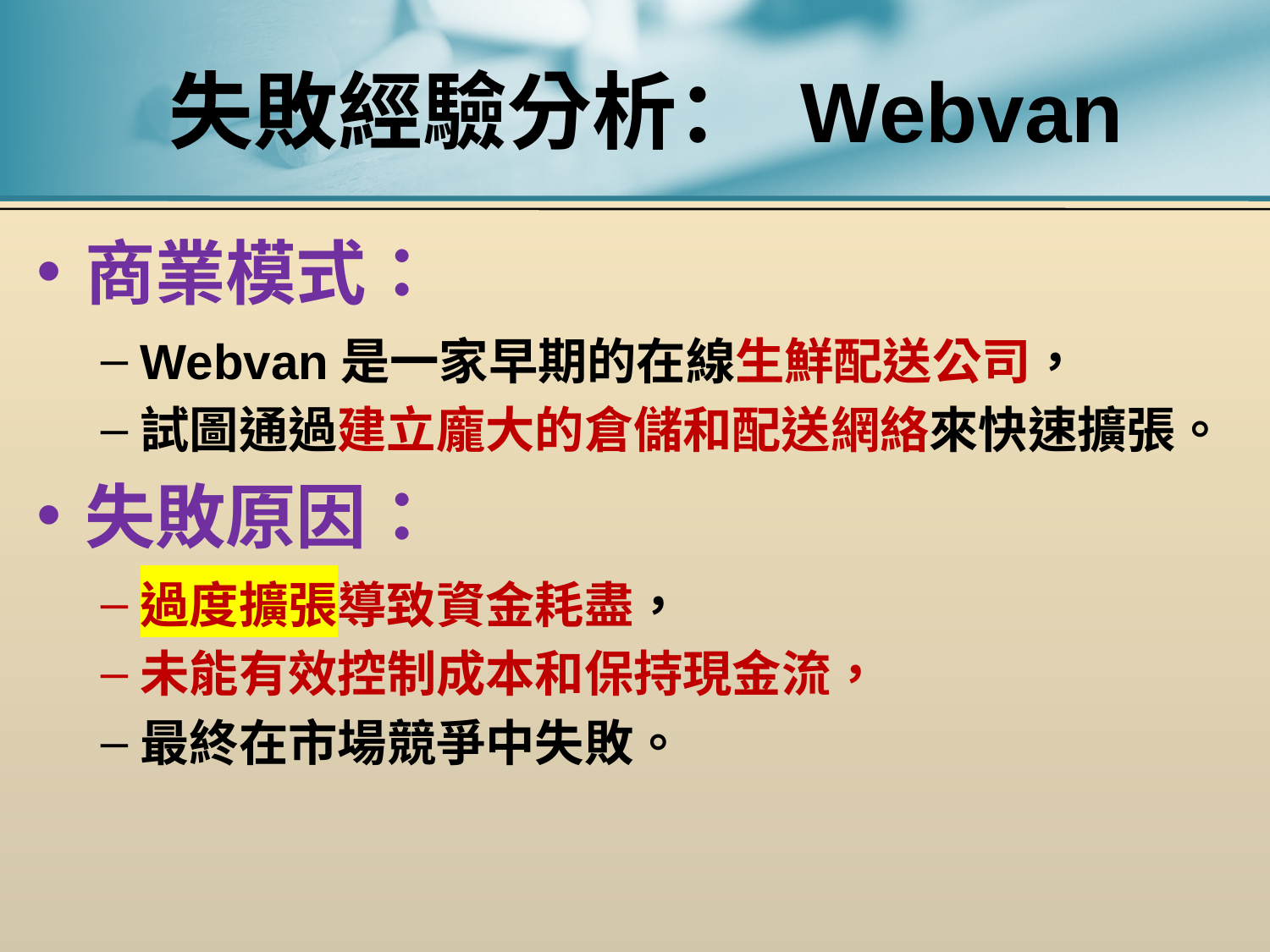

# 失敗經驗分析： Webvan
商業模式：
Webvan是一家早期的在線生鮮配送公司，
試圖通過建立龐大的倉儲和配送網絡來快速擴張。
失敗原因：
過度擴張導致資金耗盡，
未能有效控制成本和保持現金流，
最終在市場競爭中失敗。